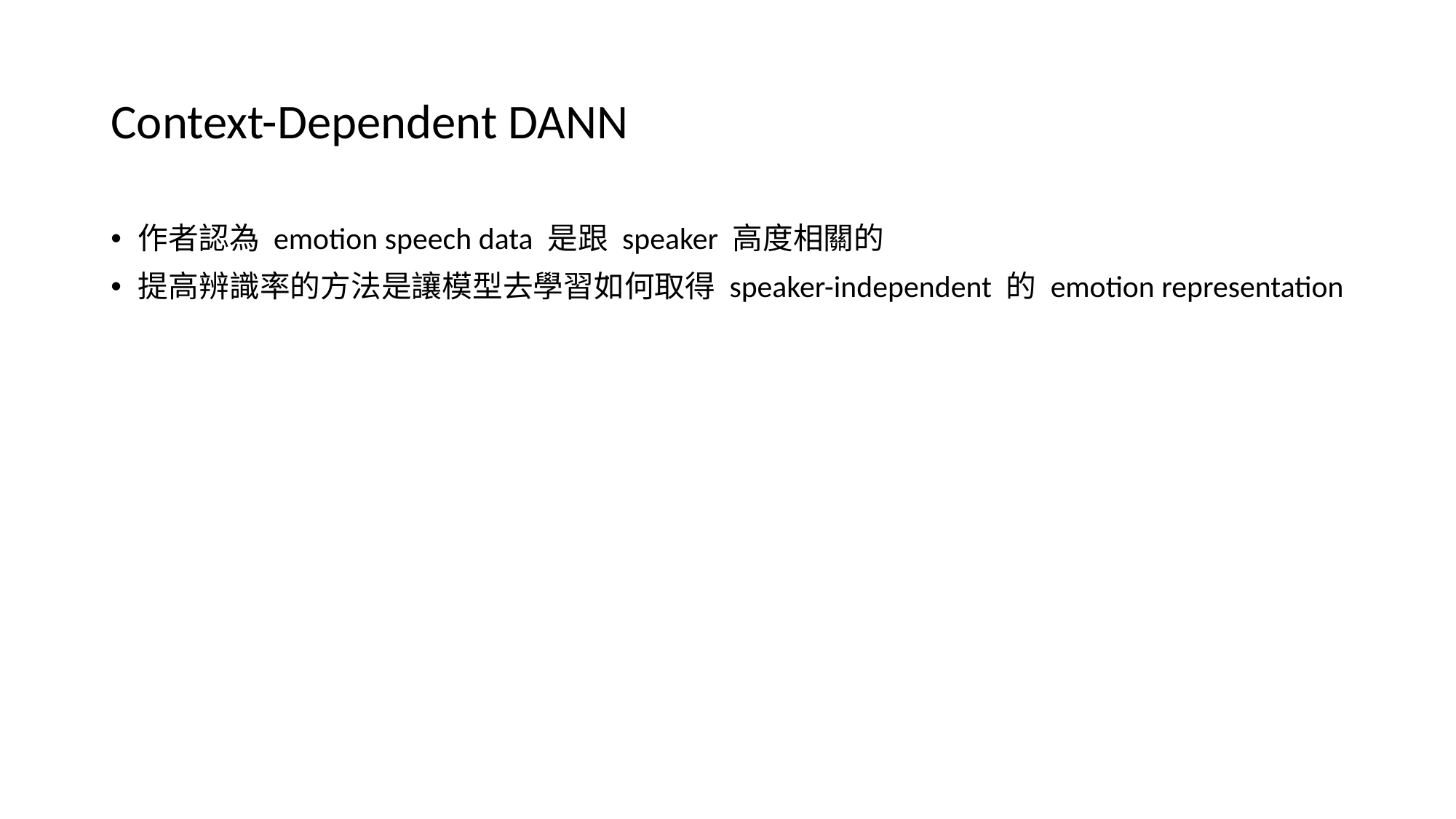

# Context-Dependent DANN
作者認為 emotion speech data 是跟 speaker 高度相關的
提高辨識率的方法是讓模型去學習如何取得 speaker-independent 的 emotion representation